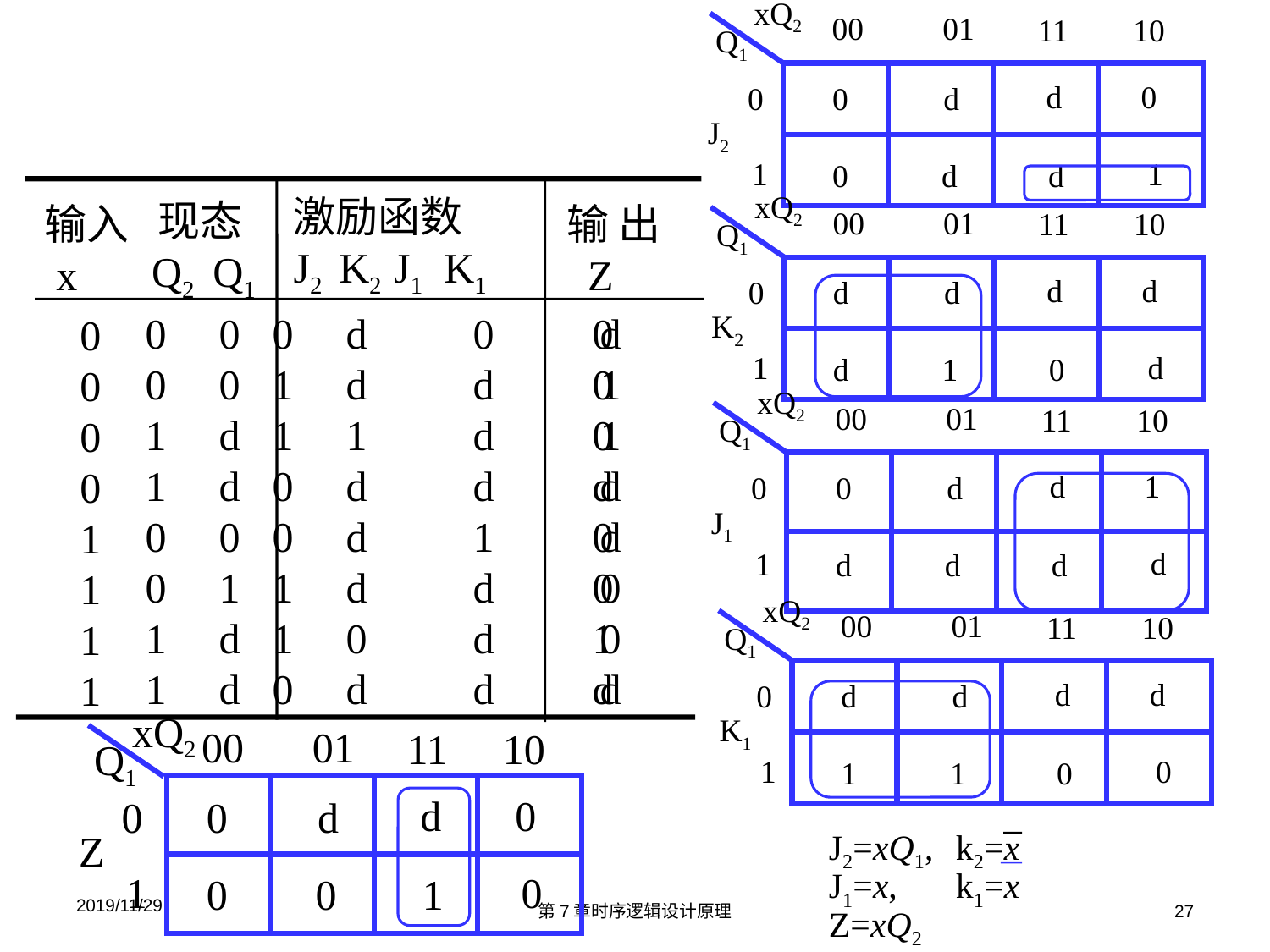

xQ2
00
01
11
10

Q1

d
0
0
0
d
J2
1
1
0
d
d

激励函数
J2  K2  J1  K1
    现态
    Q2   Q1
 输入
   x
输 出
  Z

0	0
0	1
1	1
1	0
0	0
0	1
1	1
1	0
0	d	0	d
0	d	d	1
d	1	d	1
d	d	d	d
0	d	1	d
1	d	d	0
d	0	d	0
d	d	d	d
0
0
0
d
0
0
1
d
0
0
0
0
1
1
1
1

xQ2
00
01
11
10

Q1

d
d
0
d
d

K2
d
1
d
1
0
xQ2
00
01
11
10

Q1

d
1
0
0
d

J1
d
1
d
d
d
xQ2
00
01
11
10

Q1

d
d
0
d
d

K1
0
1
1
1
0
xQ2
00
01
11
10

Q1

d
0
0
0
d

Z
0
1
0
0
1
J2=xQ1, 	k2=x
J1=x,   	k1=x
Z=xQ2

2019/11/29
第7章时序逻辑设计原理
27